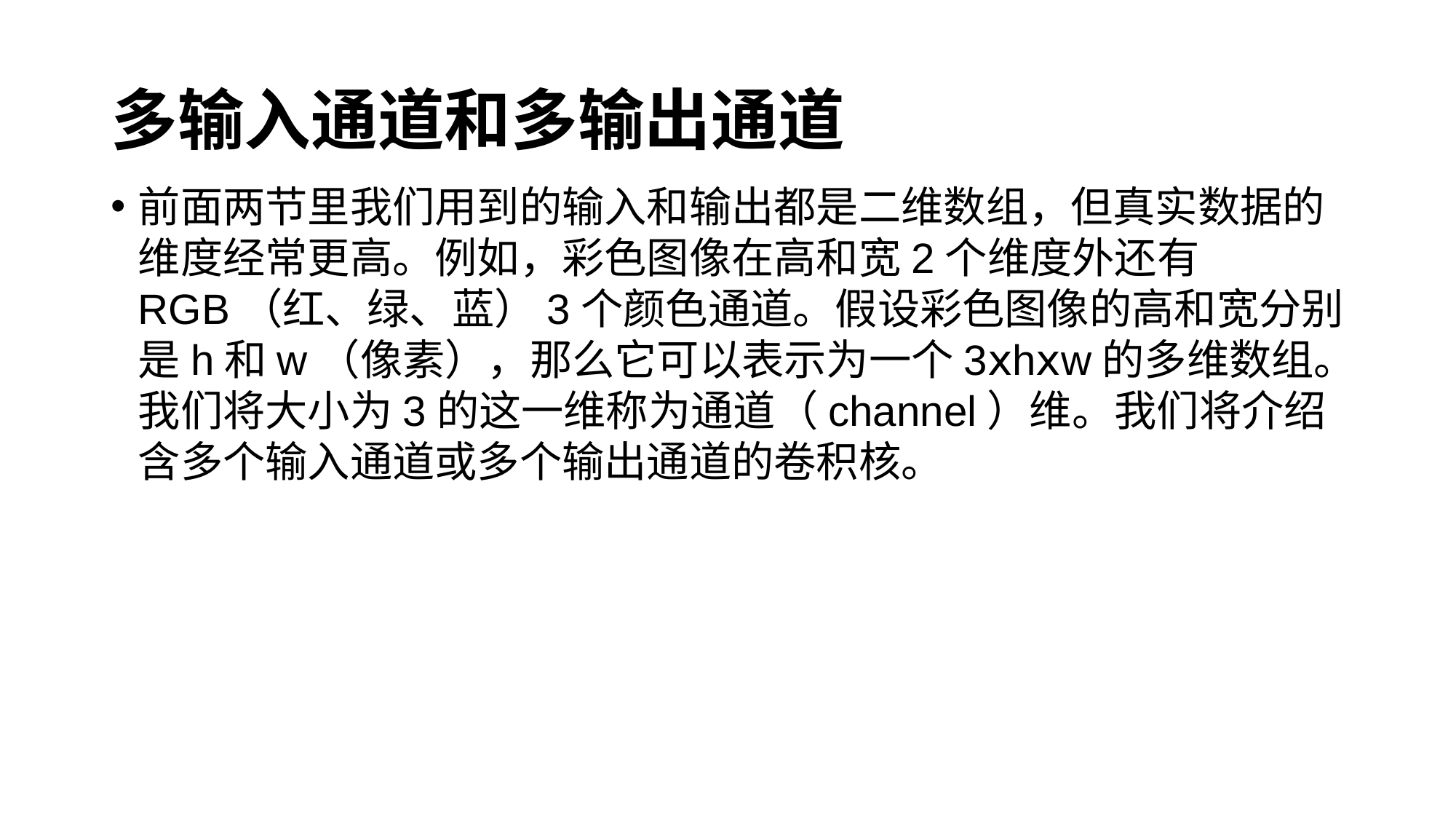

# 多输入通道和多输出通道
前面两节里我们用到的输入和输出都是二维数组，但真实数据的维度经常更高。例如，彩色图像在高和宽2个维度外还有RGB（红、绿、蓝）3个颜色通道。假设彩色图像的高和宽分别是h和w（像素），那么它可以表示为一个3ⅹhⅹw的多维数组。我们将大小为3的这一维称为通道（channel）维。我们将介绍含多个输入通道或多个输出通道的卷积核。